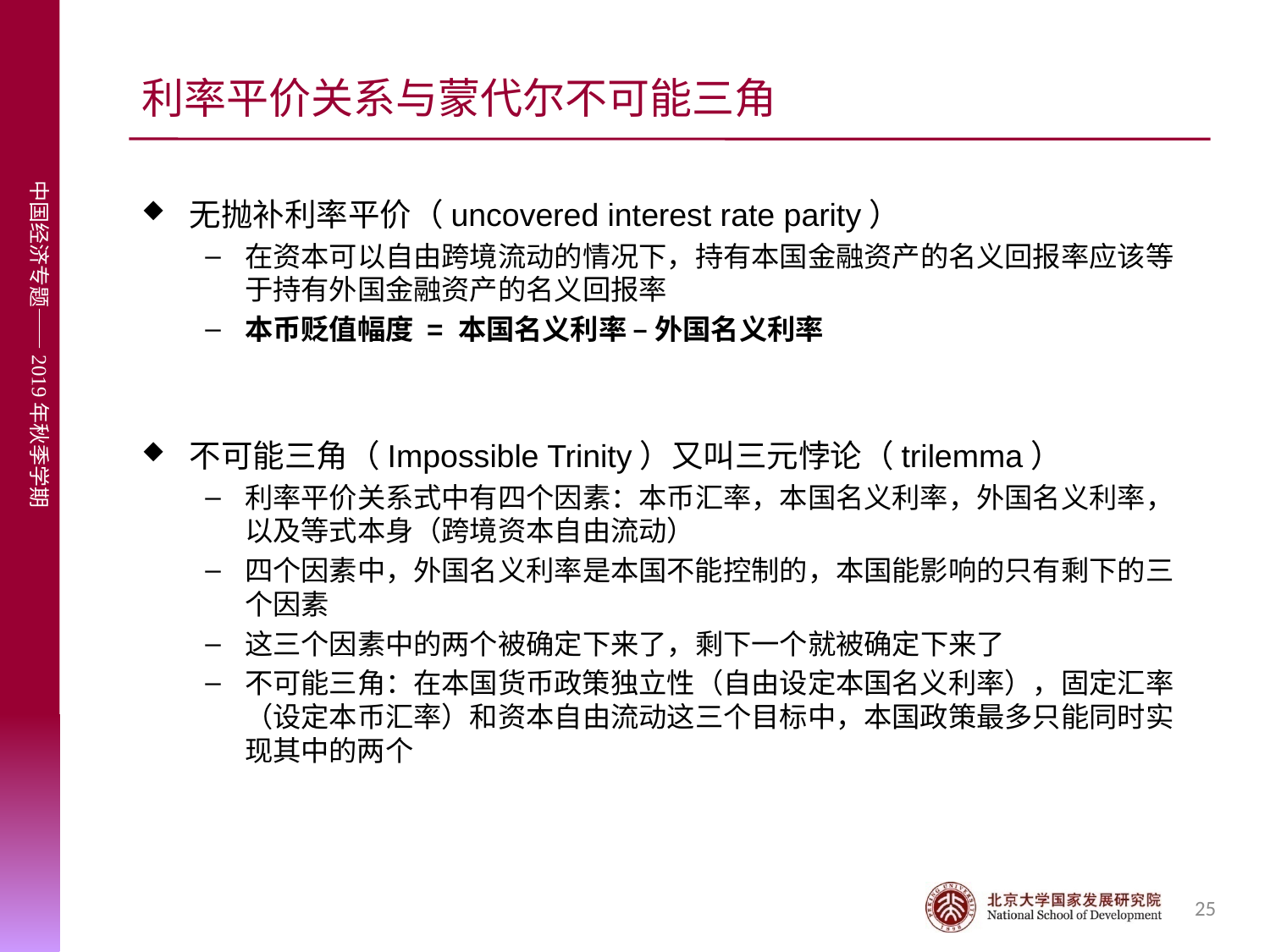

# 利率平价关系与蒙代尔不可能三角
无抛补利率平价（uncovered interest rate parity）
在资本可以自由跨境流动的情况下，持有本国金融资产的名义回报率应该等于持有外国金融资产的名义回报率
本币贬值幅度 = 本国名义利率 – 外国名义利率

不可能三角（Impossible Trinity）又叫三元悖论（trilemma）
利率平价关系式中有四个因素：本币汇率，本国名义利率，外国名义利率，以及等式本身（跨境资本自由流动）
四个因素中，外国名义利率是本国不能控制的，本国能影响的只有剩下的三个因素
这三个因素中的两个被确定下来了，剩下一个就被确定下来了
不可能三角：在本国货币政策独立性（自由设定本国名义利率），固定汇率（设定本币汇率）和资本自由流动这三个目标中，本国政策最多只能同时实现其中的两个
25